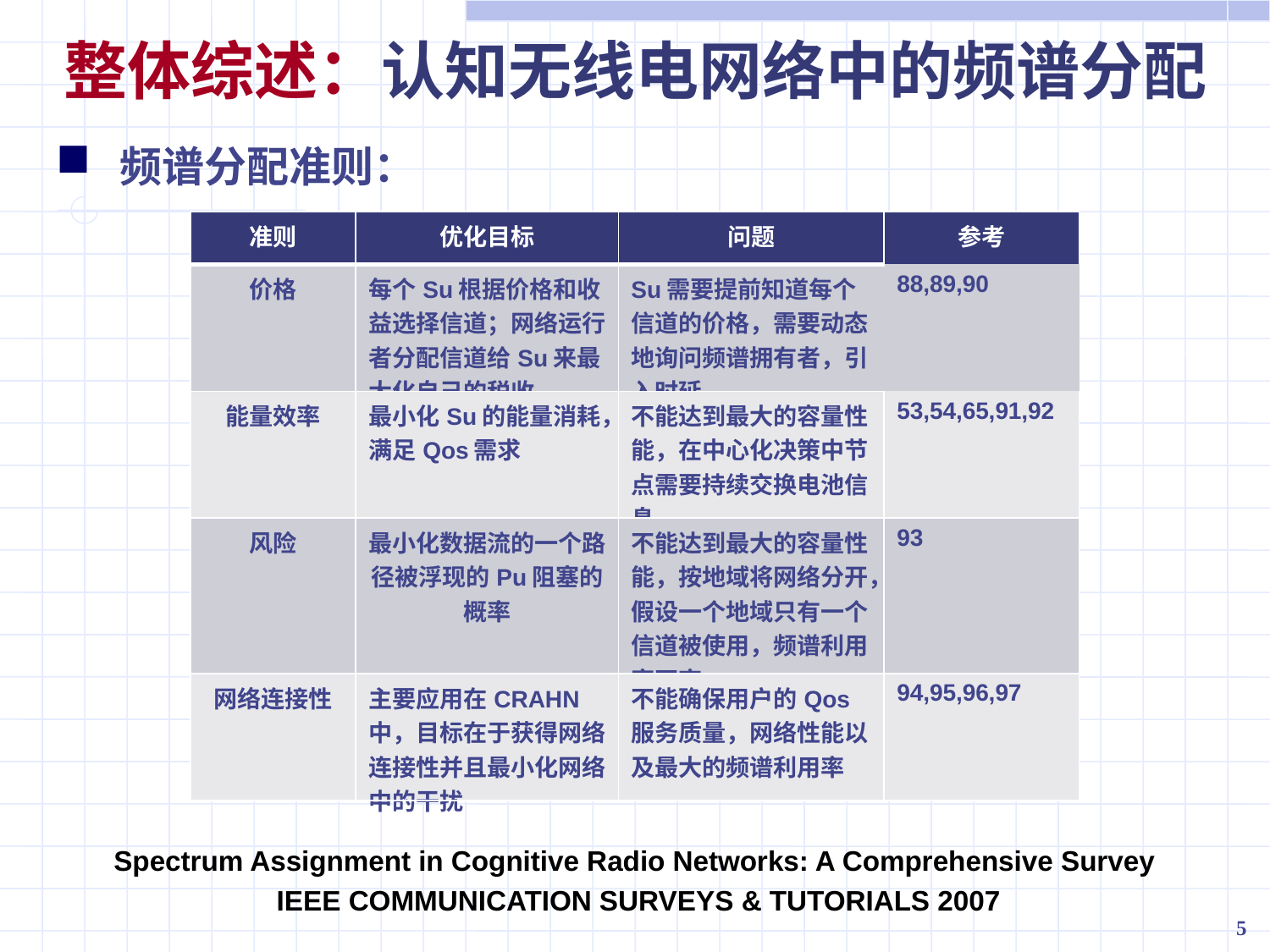

整体综述：认知无线电网络中的频谱分配
频谱分配准则：

| 准则 | 优化目标 | 问题 | 参考 |
| --- | --- | --- | --- |
| 价格 | 每个Su根据价格和收益选择信道；网络运行者分配信道给Su来最大化自己的税收 | Su需要提前知道每个信道的价格，需要动态地询问频谱拥有者，引入时延 | 88,89,90 |
| 能量效率 | 最小化Su的能量消耗，满足Qos需求 | 不能达到最大的容量性能，在中心化决策中节点需要持续交换电池信息 | 53,54,65,91,92 |
| 风险 | 最小化数据流的一个路径被浮现的Pu阻塞的概率 | 不能达到最大的容量性能，按地域将网络分开，假设一个地域只有一个信道被使用，频谱利用率不高 | 93 |
| 网络连接性 | 主要应用在CRAHN中，目标在于获得网络连接性并且最小化网络中的干扰 | 不能确保用户的Qos服务质量，网络性能以及最大的频谱利用率 | 94,95,96,97 |
Spectrum Assignment in Cognitive Radio Networks: A Comprehensive Survey
 IEEE COMMUNICATION SURVEYS & TUTORIALS 2007
5